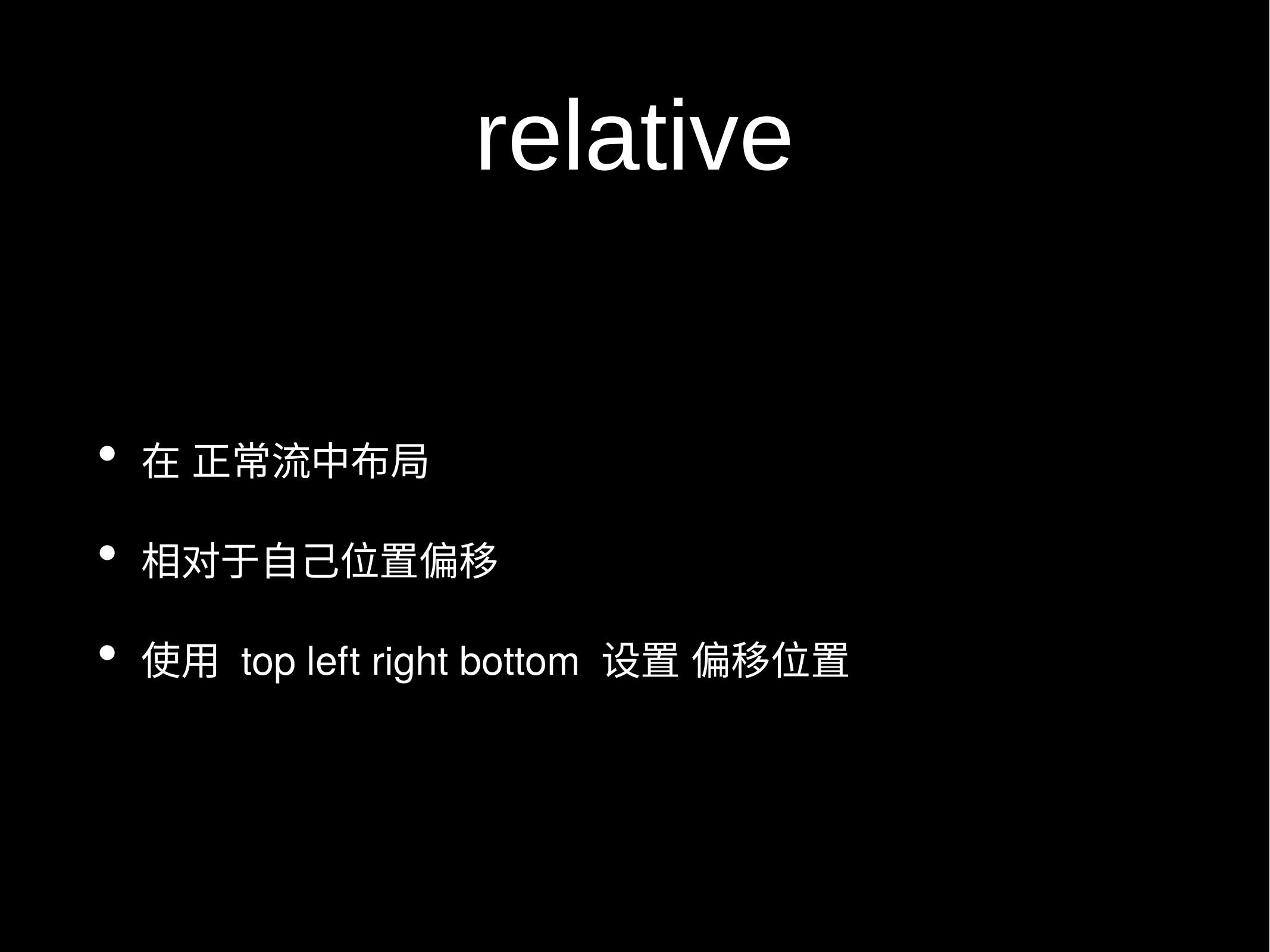

# relative
在 正常流中布局
相对于自己位置偏移
使用 top left right bottom 设置 偏移位置